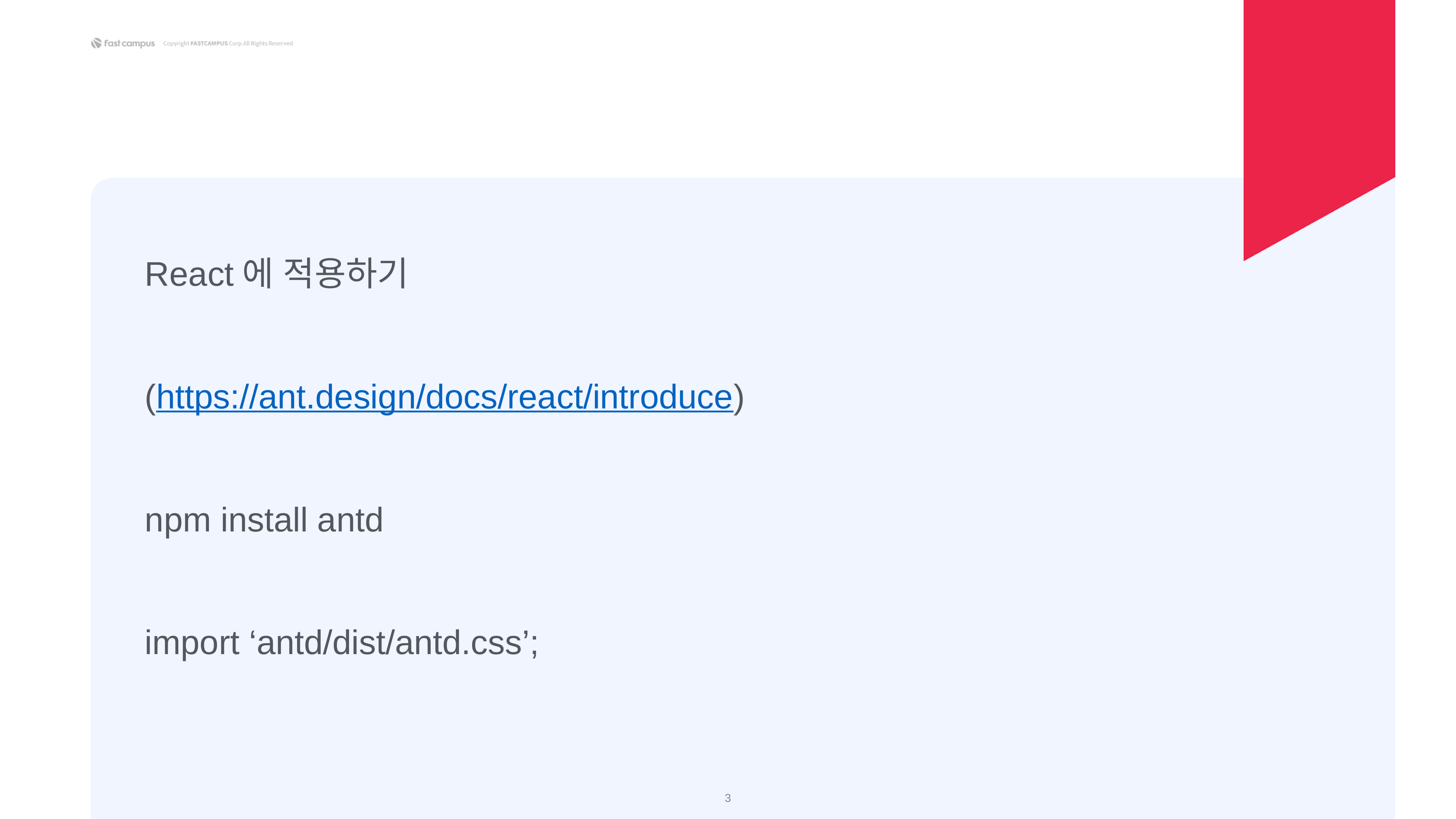

React에 적용하기

(https://ant.design/docs/react/introduce)

npm install antd

import ‘antd/dist/antd.css’;
3